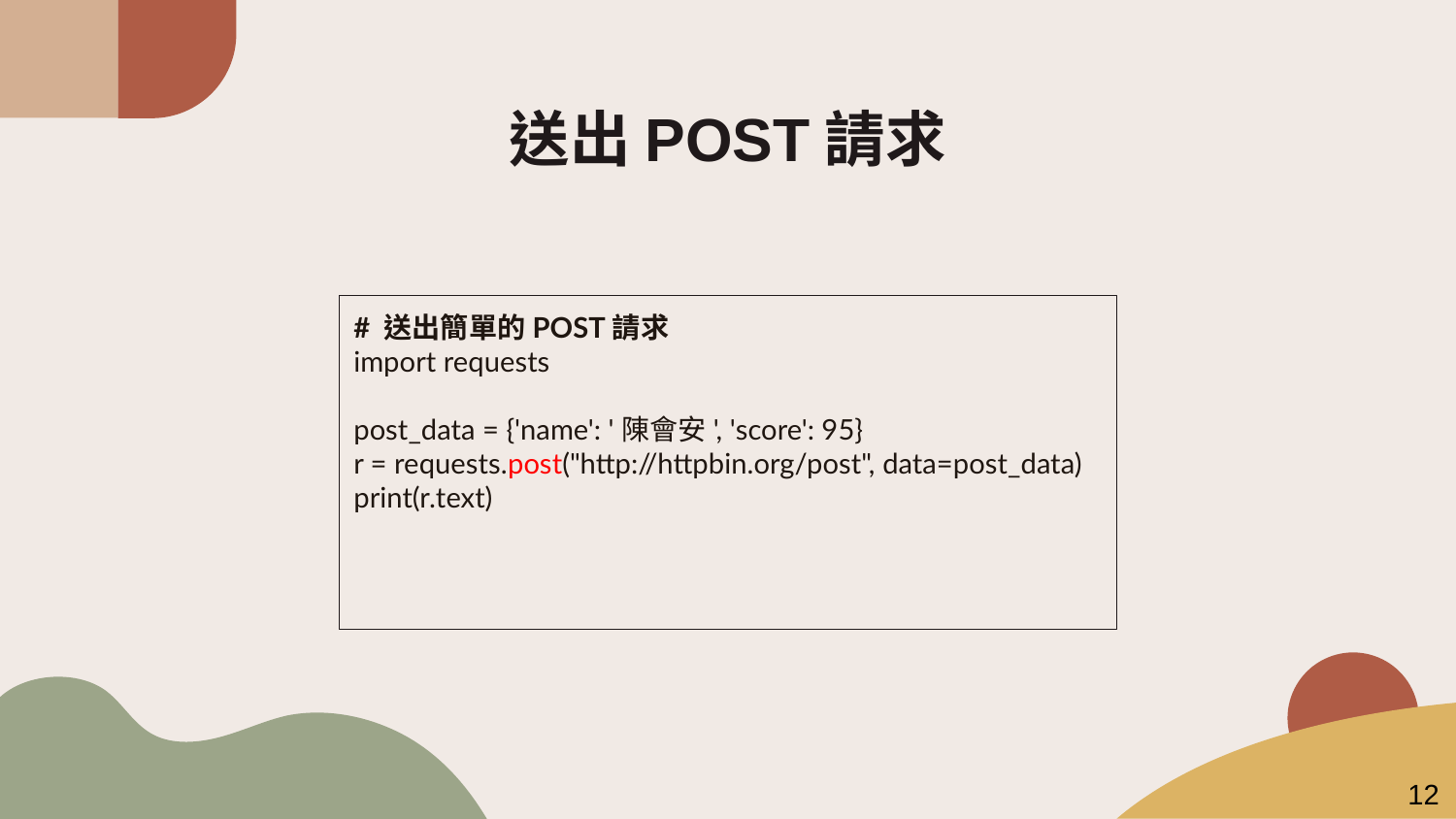

# 送出POST請求
# 送出簡單的POST請求
import requests

post_data = {'name': '陳會安', 'score': 95}
r = requests.post("http://httpbin.org/post", data=post_data)
print(r.text)
12